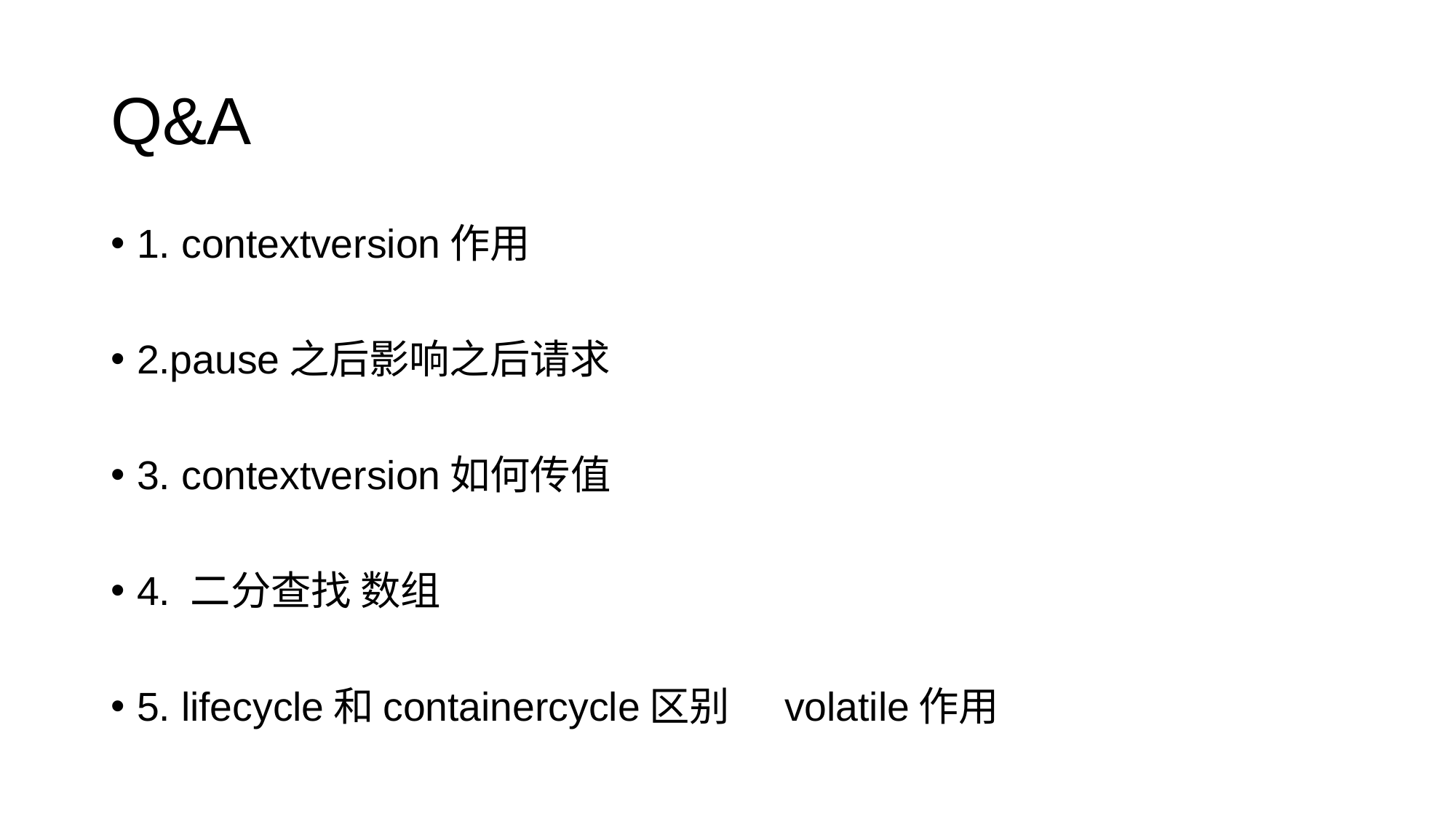

# Q&A
1. contextversion作用

2.pause之后影响之后请求

3. contextversion如何传值

4. 二分查找 数组

5. lifecycle和containercycle区别     volatile作用